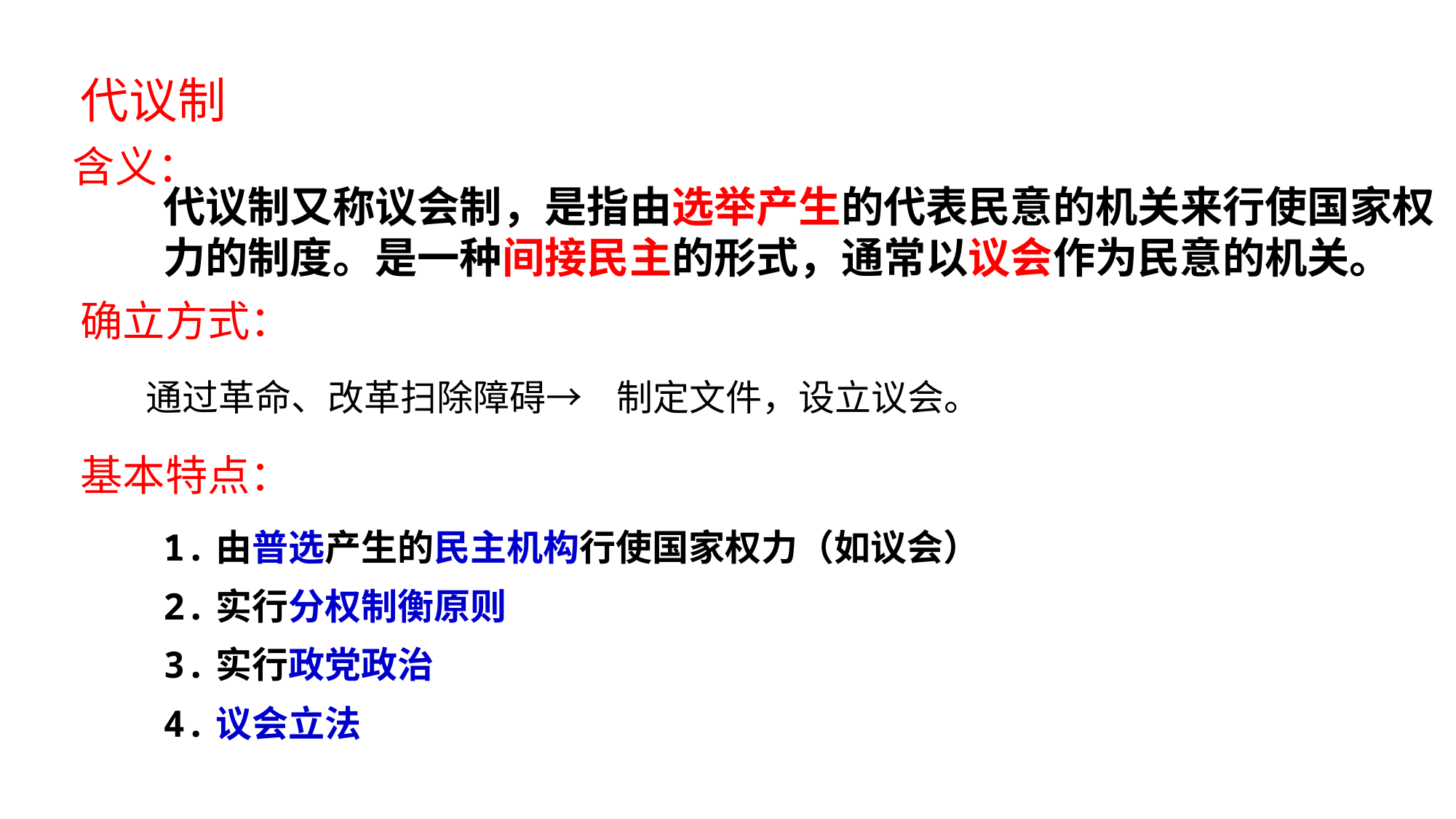

代议制
含义：
代议制又称议会制，是指由选举产生的代表民意的机关来行使国家权力的制度。是一种间接民主的形式，通常以议会作为民意的机关。
确立方式：
通过革命、改革扫除障碍→
制定文件，设立议会。
基本特点：
1.由普选产生的民主机构行使国家权力（如议会）
2.实行分权制衡原则
3.实行政党政治
4.议会立法